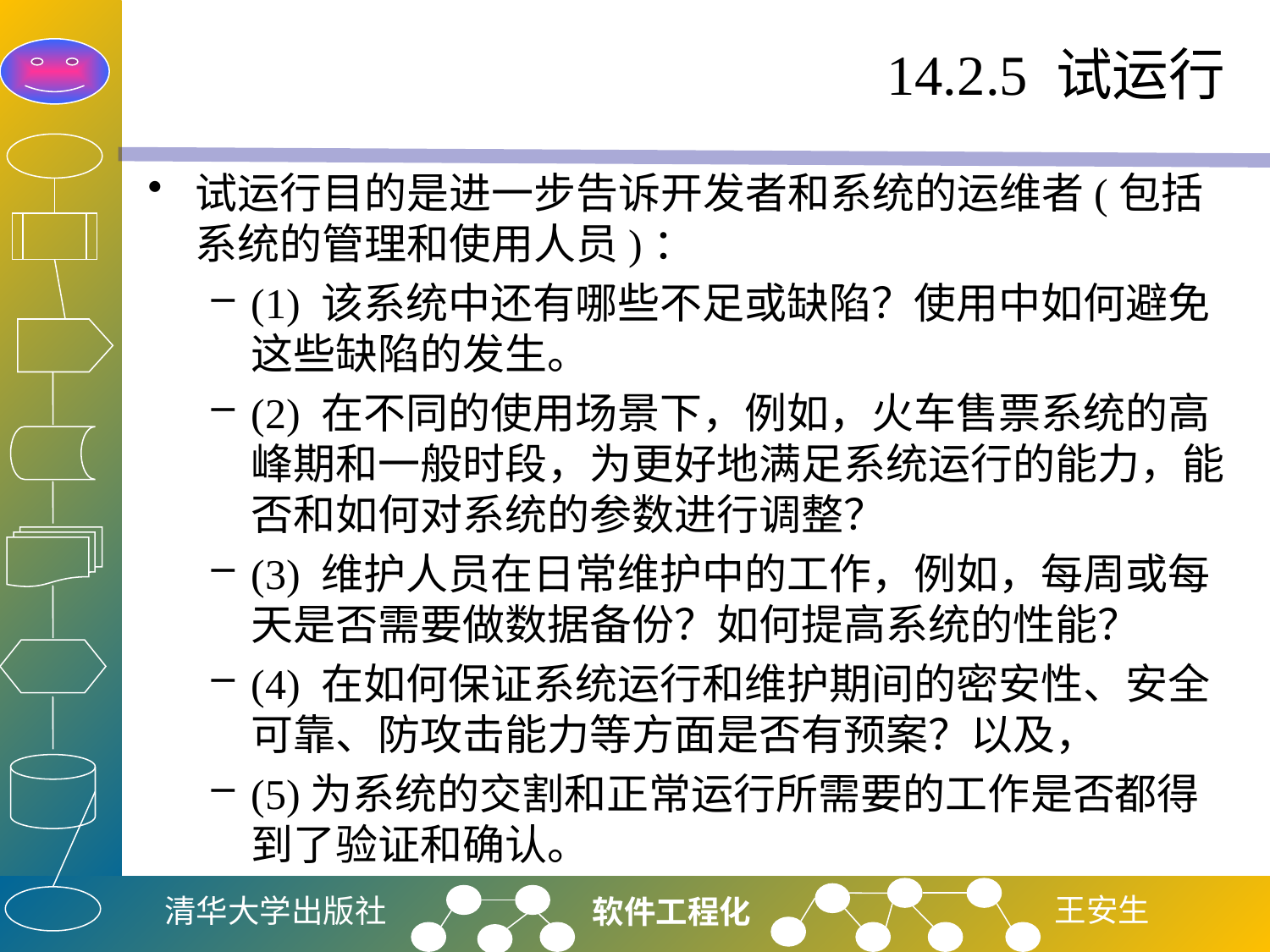

# 14.2.5 试运行
试运行目的是进一步告诉开发者和系统的运维者(包括系统的管理和使用人员)：
(1) 该系统中还有哪些不足或缺陷？使用中如何避免这些缺陷的发生。
(2) 在不同的使用场景下，例如，火车售票系统的高峰期和一般时段，为更好地满足系统运行的能力，能否和如何对系统的参数进行调整？
(3) 维护人员在日常维护中的工作，例如，每周或每天是否需要做数据备份？如何提高系统的性能？
(4) 在如何保证系统运行和维护期间的密安性、安全可靠、防攻击能力等方面是否有预案？以及，
(5)为系统的交割和正常运行所需要的工作是否都得到了验证和确认。